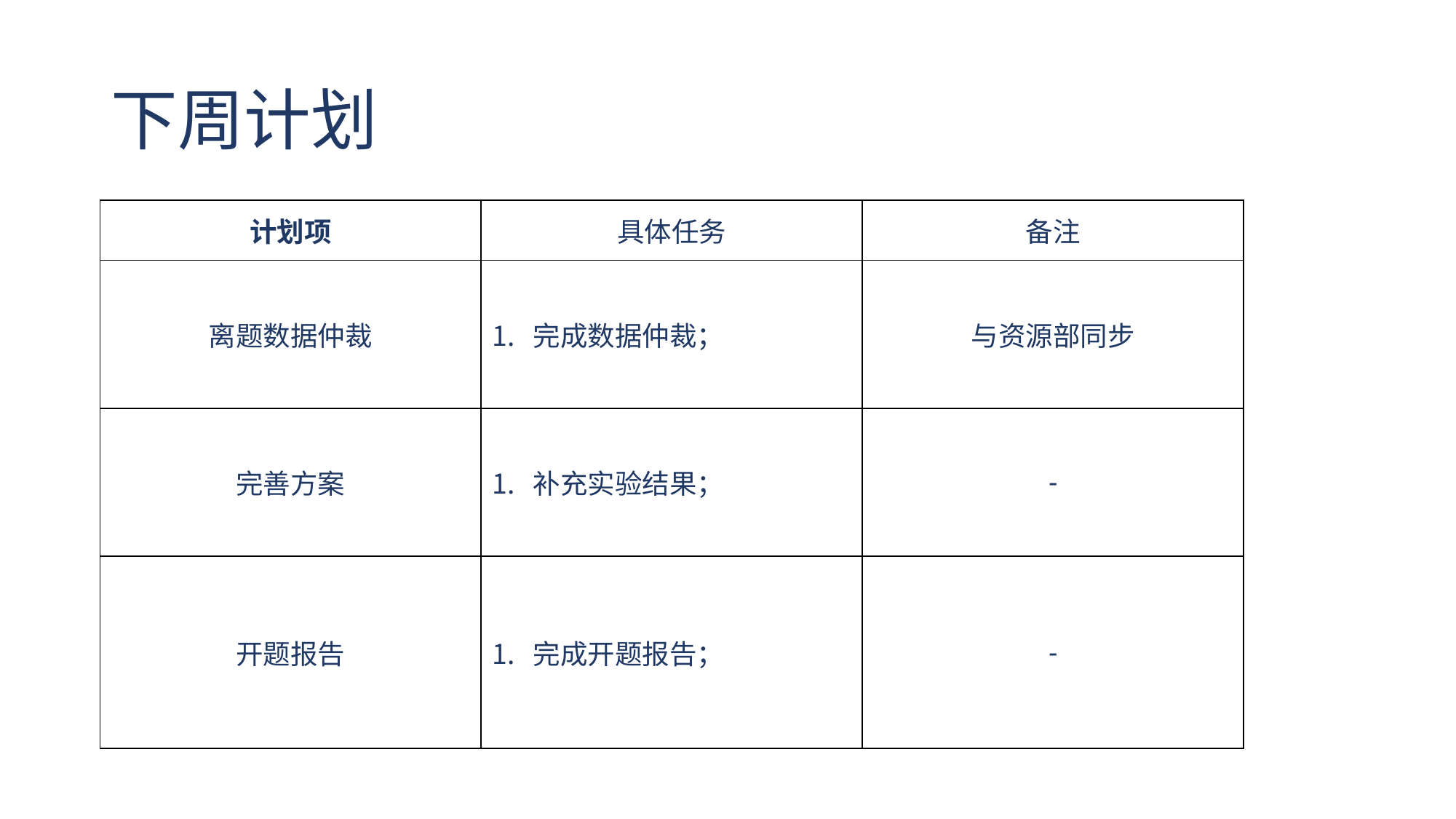

# 下周计划
| 计划项 | 具体任务 | 备注 |
| --- | --- | --- |
| 离题数据仲裁 | 完成数据仲裁； | 与资源部同步 |
| 完善方案 | 补充实验结果； | - |
| 开题报告 | 完成开题报告； | - |